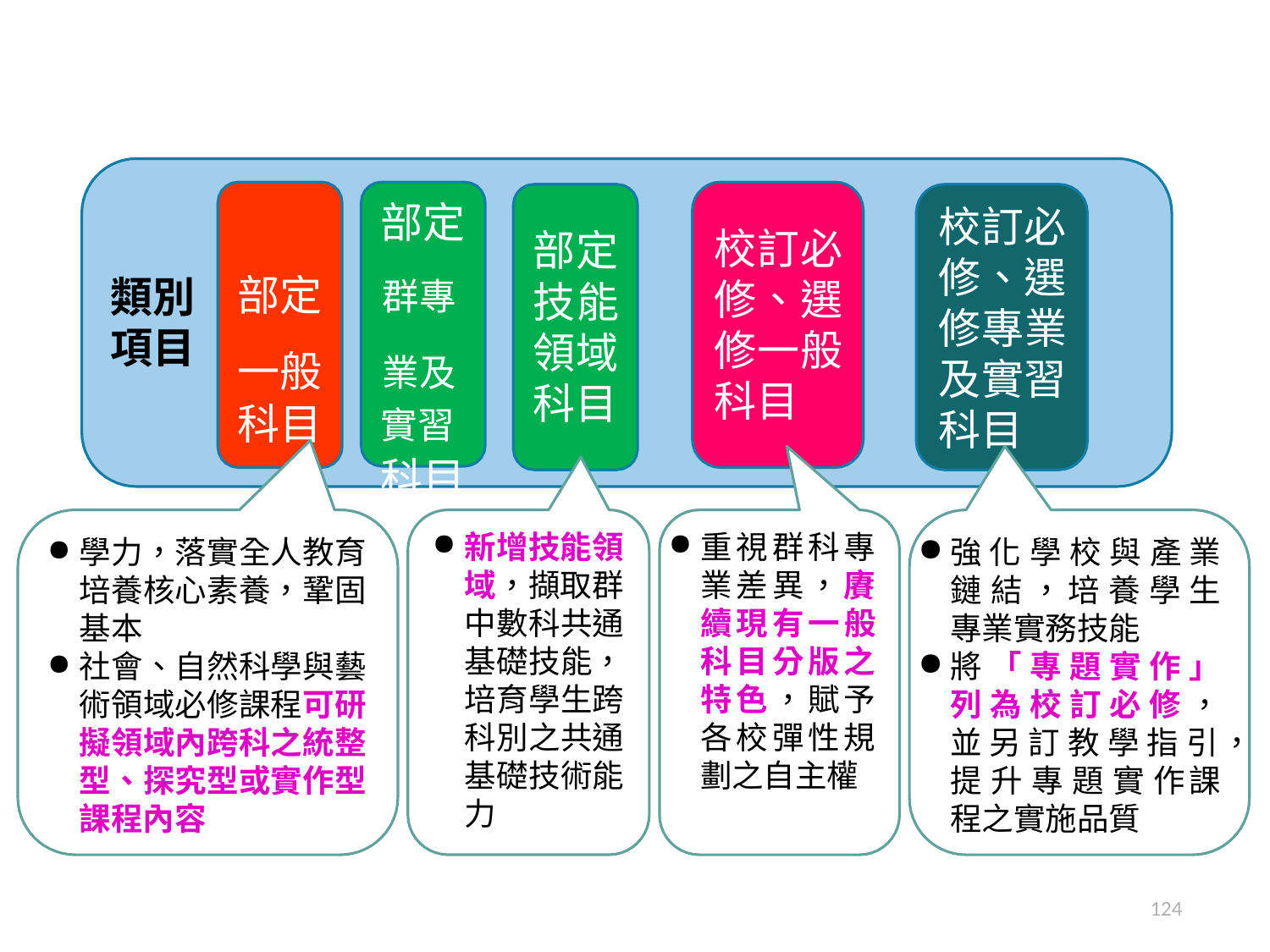

部定
部定	群專
一般	業及
科目	實習 科目
# 校訂必 修、選 修專業 及實習 科目
校訂必 修、選 修一般 科目
部定 技能 領域 科目
類別 項目

重視群科專 業差異，賡 續現有一般 科目分版之 特色，賦予 各校彈性規 劃之自主權
新增技能領 域，擷取群 中數科共通 基礎技能， 培育學生跨 科別之共通 基礎技術能 力
強化學校與產業 鏈結，培養學生 專業實務技能
將「專題實作」 列為校訂必修， 並另訂教學指引，提升專題實作課程之實施品質
學力，落實全人教育 培養核心素養，鞏固 基本
社會、自然科學與藝 術領域必修課程可研 擬領域內跨科之統整 型、探究型或實作型 課程內容
124
22